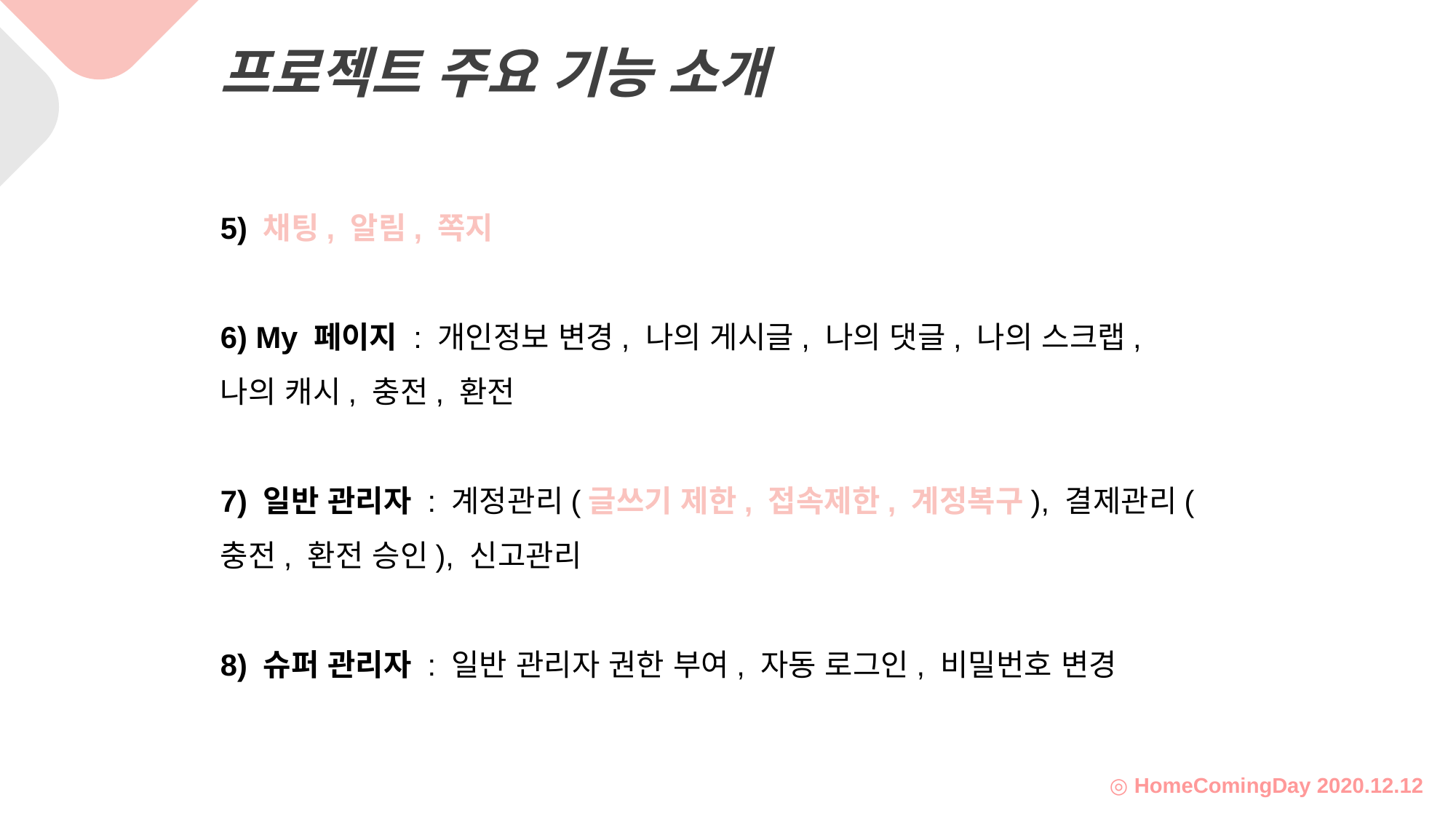

프로젝트 주요 기능 소개
5) 채팅, 알림, 쪽지

6) My 페이지 : 개인정보 변경, 나의 게시글, 나의 댓글, 나의 스크랩,
나의 캐시, 충전, 환전

7) 일반 관리자 : 계정관리(글쓰기 제한, 접속제한, 계정복구), 결제관리(충전, 환전 승인), 신고관리

8) 슈퍼 관리자 : 일반 관리자 권한 부여, 자동 로그인, 비밀번호 변경
◎ HomeComingDay 2020.12.12